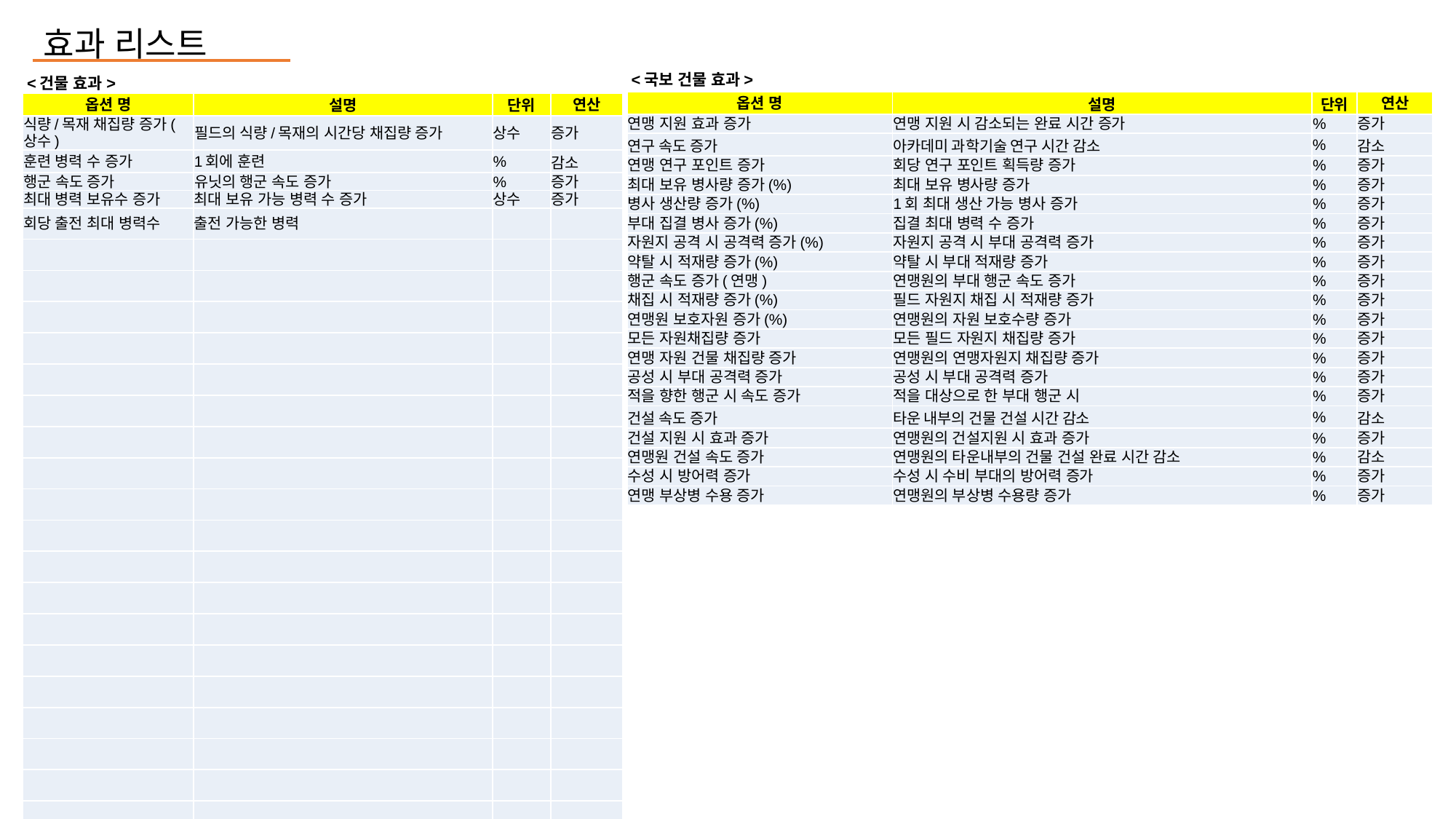

효과 리스트
<국보 건물 효과>
<건물 효과>
| 옵션 명 | 설명 | 단위 | 연산 |
| --- | --- | --- | --- |
| 연맹 지원 효과 증가 | 연맹 지원 시 감소되는 완료 시간 증가 | % | 증가 |
| 연구 속도 증가 | 아카데미 과학기술 연구 시간 감소 | % | 감소 |
| 연맹 연구 포인트 증가 | 회당 연구 포인트 획득량 증가 | % | 증가 |
| 최대 보유 병사량 증가(%) | 최대 보유 병사량 증가 | % | 증가 |
| 병사 생산량 증가(%) | 1회 최대 생산 가능 병사 증가 | % | 증가 |
| 부대 집결 병사 증가(%) | 집결 최대 병력 수 증가 | % | 증가 |
| 자원지 공격 시 공격력 증가(%) | 자원지 공격 시 부대 공격력 증가 | % | 증가 |
| 약탈 시 적재량 증가(%) | 약탈 시 부대 적재량 증가 | % | 증가 |
| 행군 속도 증가(연맹) | 연맹원의 부대 행군 속도 증가 | % | 증가 |
| 채집 시 적재량 증가(%) | 필드 자원지 채집 시 적재량 증가 | % | 증가 |
| 연맹원 보호자원 증가(%) | 연맹원의 자원 보호수량 증가 | % | 증가 |
| 모든 자원채집량 증가 | 모든 필드 자원지 채집량 증가 | % | 증가 |
| 연맹 자원 건물 채집량 증가 | 연맹원의 연맹자원지 채집량 증가 | % | 증가 |
| 공성 시 부대 공격력 증가 | 공성 시 부대 공격력 증가 | % | 증가 |
| 적을 향한 행군 시 속도 증가 | 적을 대상으로 한 부대 행군 시 | % | 증가 |
| 건설 속도 증가 | 타운 내부의 건물 건설 시간 감소 | % | 감소 |
| 건설 지원 시 효과 증가 | 연맹원의 건설지원 시 효과 증가 | % | 증가 |
| 연맹원 건설 속도 증가 | 연맹원의 타운내부의 건물 건설 완료 시간 감소 | % | 감소 |
| 수성 시 방어력 증가 | 수성 시 수비 부대의 방어력 증가 | % | 증가 |
| 연맹 부상병 수용 증가 | 연맹원의 부상병 수용량 증가 | % | 증가 |
| 옵션 명 | 설명 | 단위 | 연산 |
| --- | --- | --- | --- |
| 식량/목재 채집량 증가(상수) | 필드의 식량/목재의 시간당 채집량 증가 | 상수 | 증가 |
| 훈련 병력 수 증가 | 1회에 훈련 | % | 감소 |
| 행군 속도 증가 | 유닛의 행군 속도 증가 | % | 증가 |
| 최대 병력 보유수 증가 | 최대 보유 가능 병력 수 증가 | 상수 | 증가 |
| 회당 출전 최대 병력수 | 출전 가능한 병력 |  |  |
|  |  |  |  |
|  |  |  |  |
|  |  |  |  |
|  |  |  |  |
|  |  |  |  |
|  |  |  |  |
|  |  |  |  |
|  |  |  |  |
|  |  |  |  |
|  |  |  |  |
|  |  |  |  |
|  |  |  |  |
|  |  |  |  |
|  |  |  |  |
|  |  |  |  |
|  |  |  |  |
|  |  |  |  |
|  |  |  |  |
|  |  |  |  |
|  |  |  |  |
|  |  |  |  |
|  |  |  |  |
|  |  |  |  |
|  |  |  |  |
|  |  |  |  |
|  |  |  |  |
|  |  |  |  |
|  |  |  |  |
|  |  |  |  |
|  |  |  |  |
|  |  |  |  |